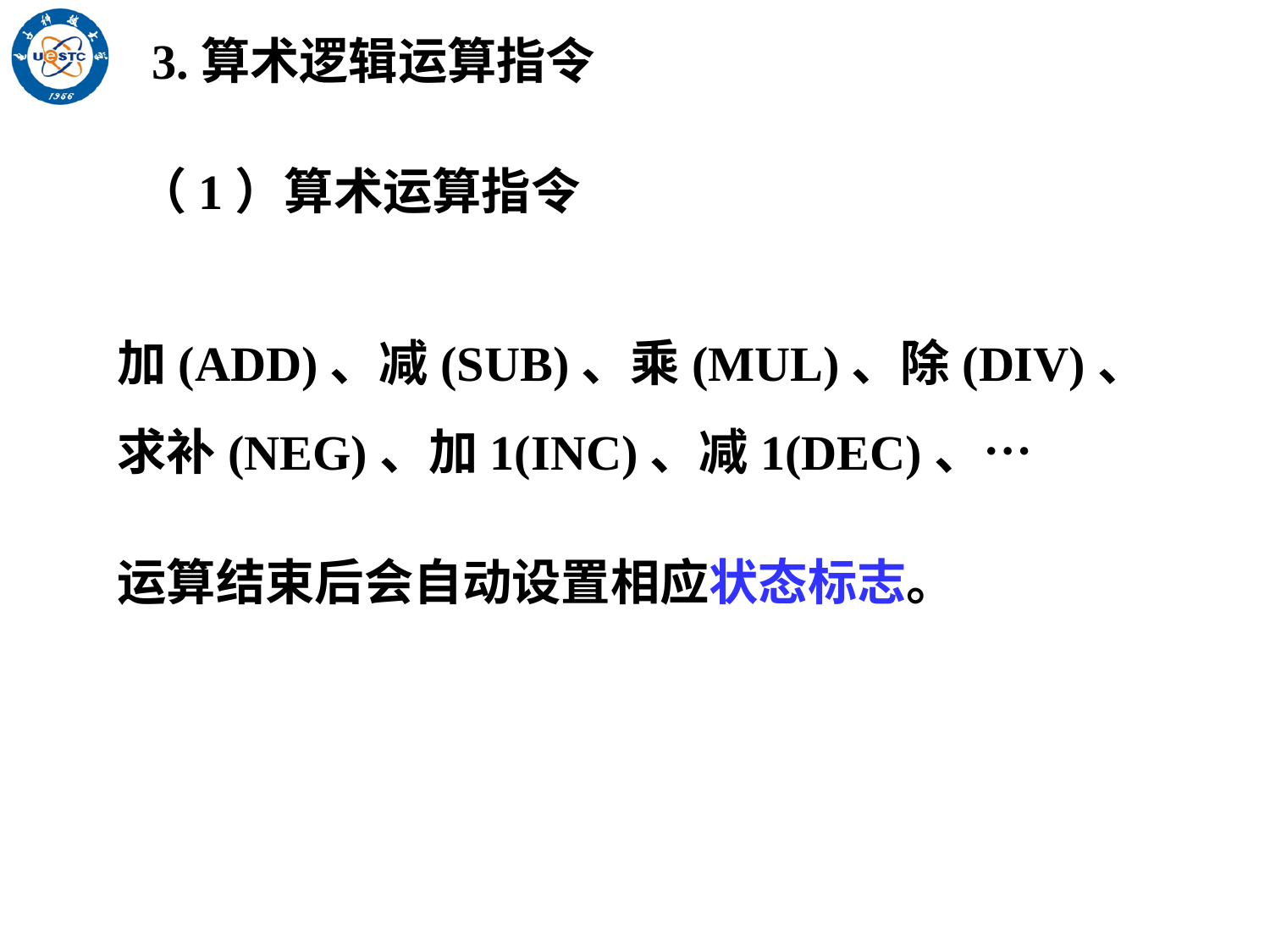

3.算术逻辑运算指令
（1）算术运算指令
加(ADD)、减(SUB)、乘(MUL)、除(DIV)、求补(NEG)、加1(INC)、减1(DEC)、…
运算结束后会自动设置相应状态标志。